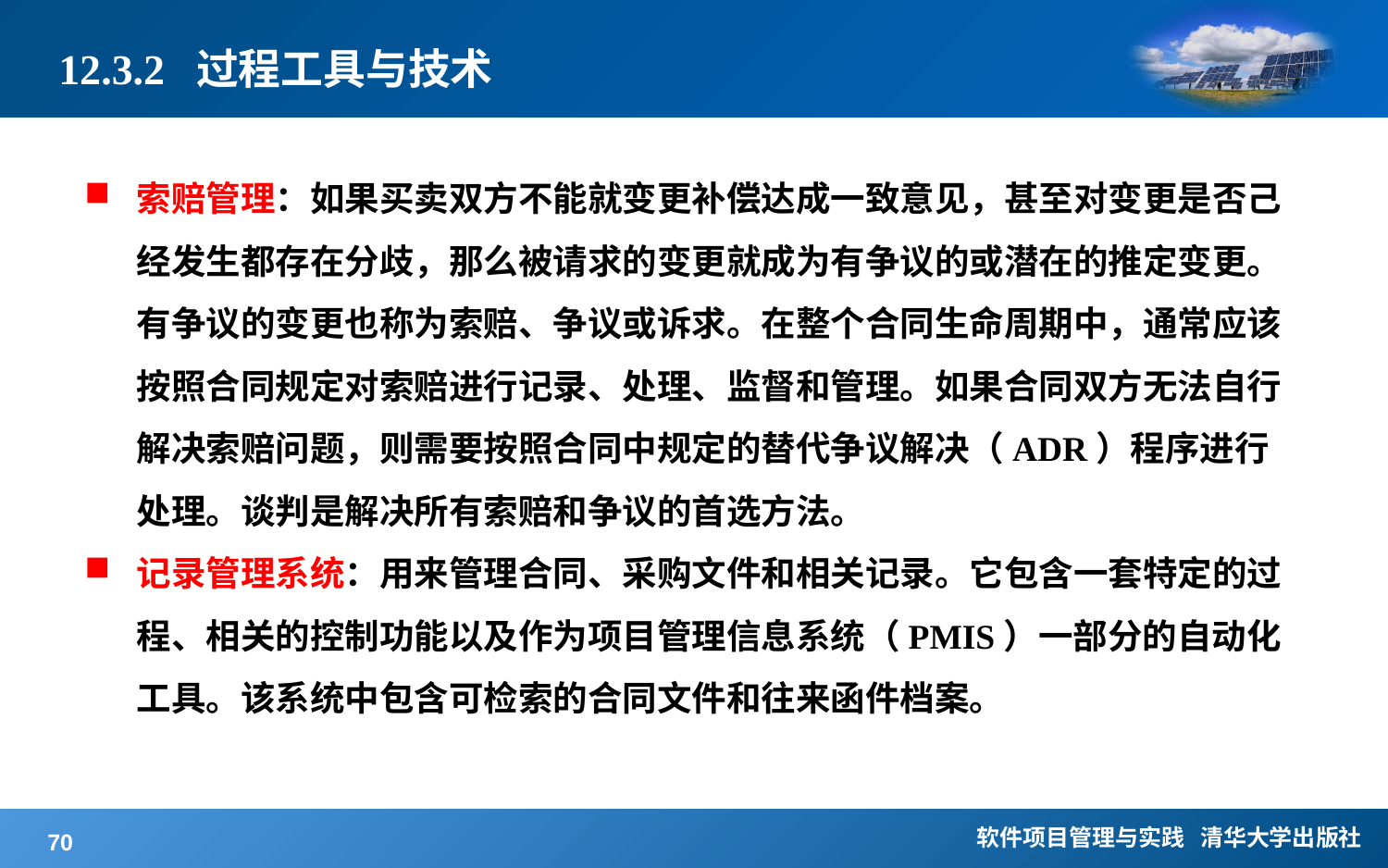

# 12.3.2  过程工具与技术
索赔管理：如果买卖双方不能就变更补偿达成一致意见，甚至对变更是否己经发生都存在分歧，那么被请求的变更就成为有争议的或潜在的推定变更。有争议的变更也称为索赔、争议或诉求。在整个合同生命周期中，通常应该按照合同规定对索赔进行记录、处理、监督和管理。如果合同双方无法自行解决索赔问题，则需要按照合同中规定的替代争议解决（ADR）程序进行处理。谈判是解决所有索赔和争议的首选方法。
记录管理系统：用来管理合同、采购文件和相关记录。它包含一套特定的过程、相关的控制功能以及作为项目管理信息系统（PMIS）一部分的自动化工具。该系统中包含可检索的合同文件和往来函件档案。